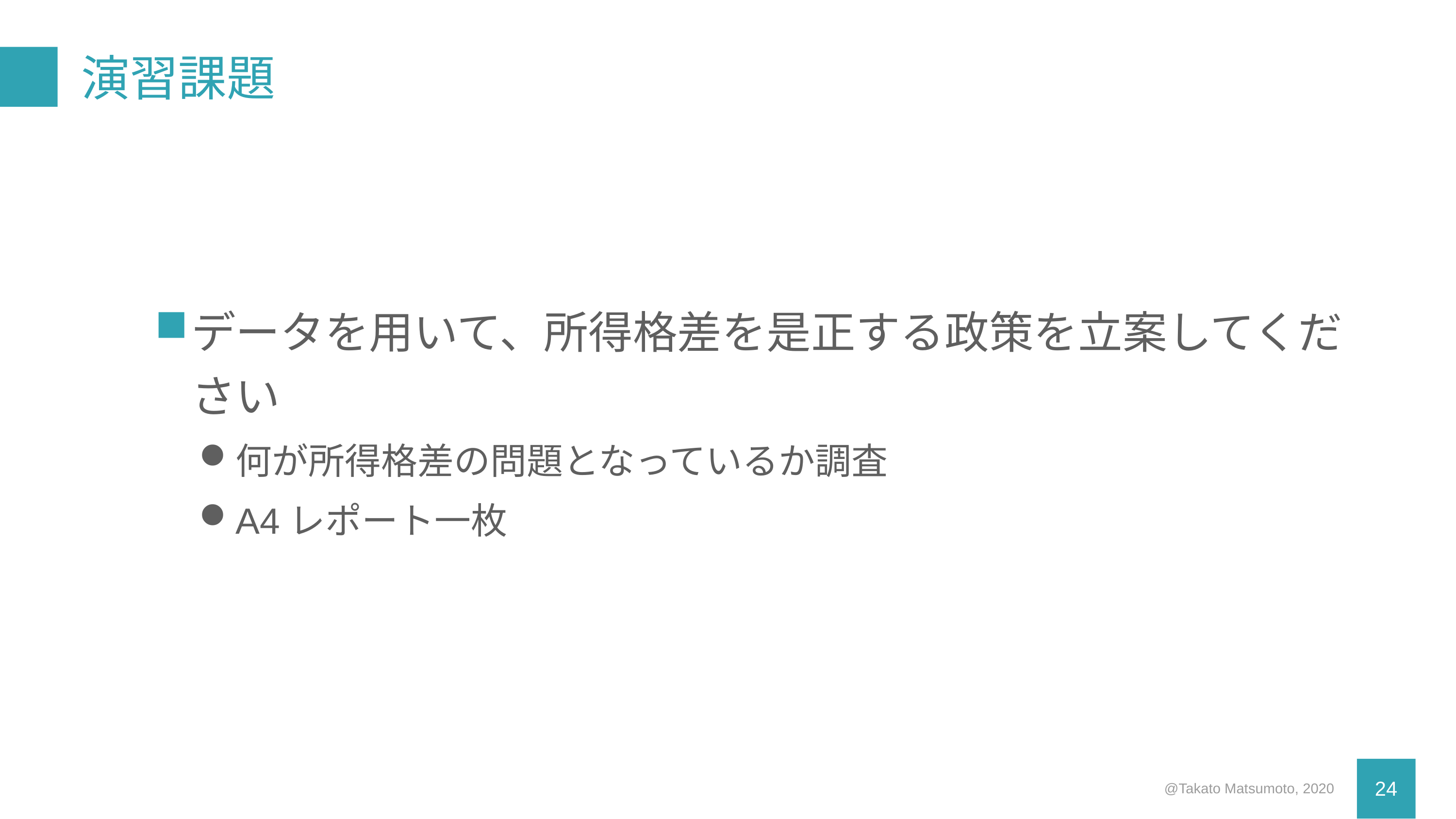

# 演習課題

データを用いて、所得格差を是正する政策を立案してください
何が所得格差の問題となっているか調査
A4レポート一枚

@Takato Matsumoto, 2020
24